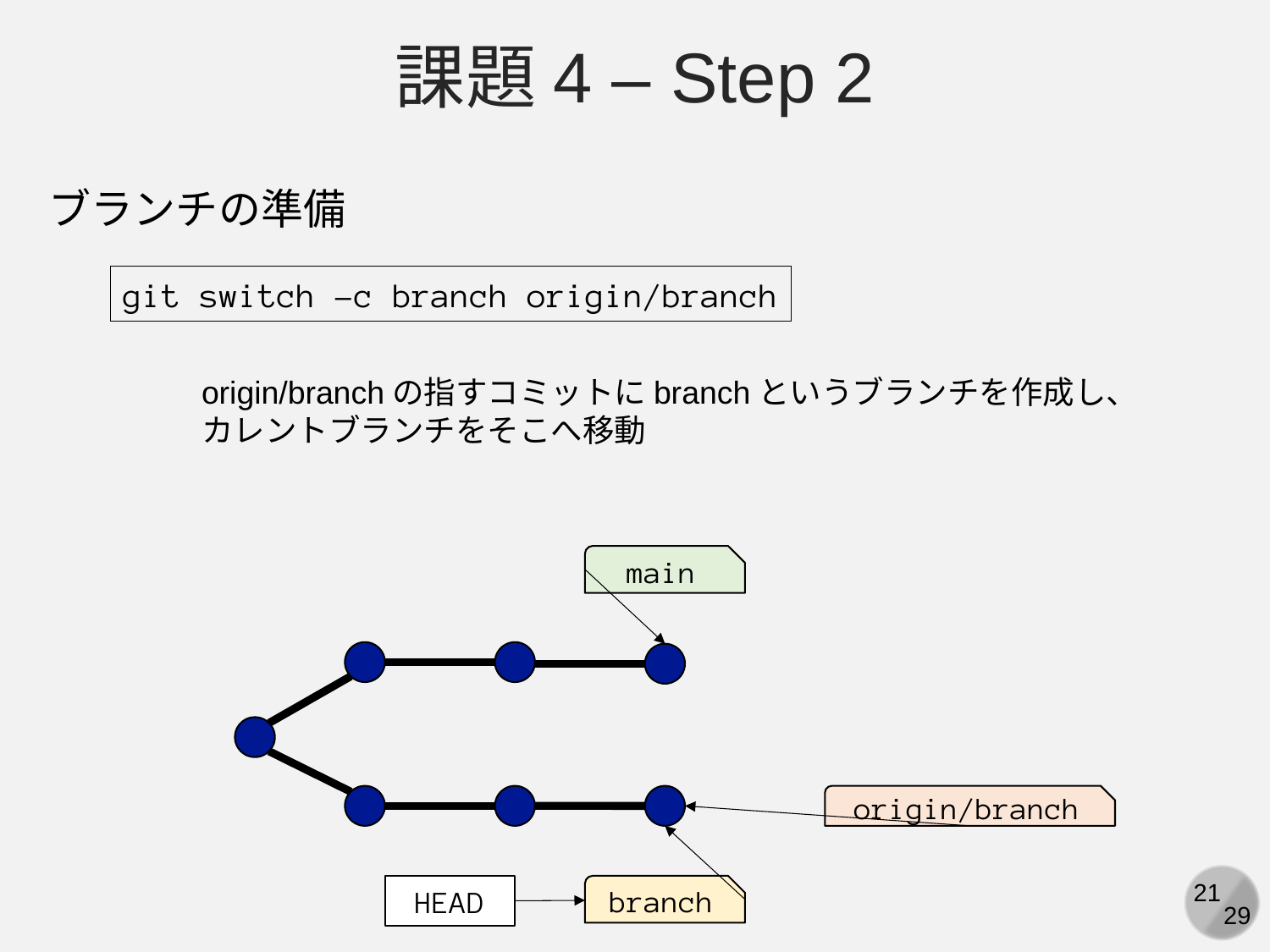

課題4 – Step 2
ブランチの準備
git switch -c branch origin/branch
origin/branchの指すコミットにbranchというブランチを作成し、
カレントブランチをそこへ移動
main

origin/branch
HEAD
branch